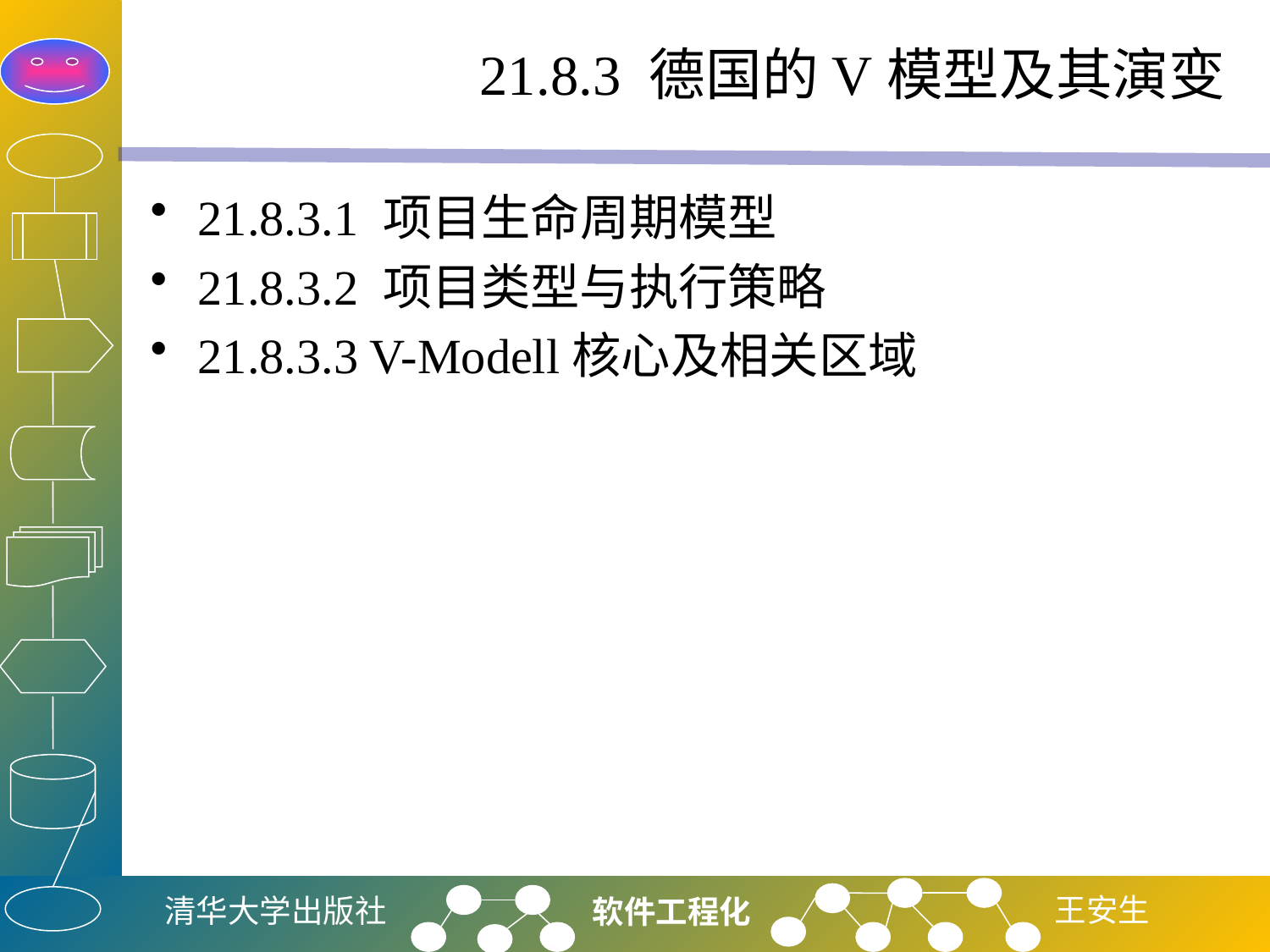

# 21.8.3 德国的V模型及其演变
21.8.3.1 项目生命周期模型
21.8.3.2 项目类型与执行策略
21.8.3.3 V-Modell核心及相关区域